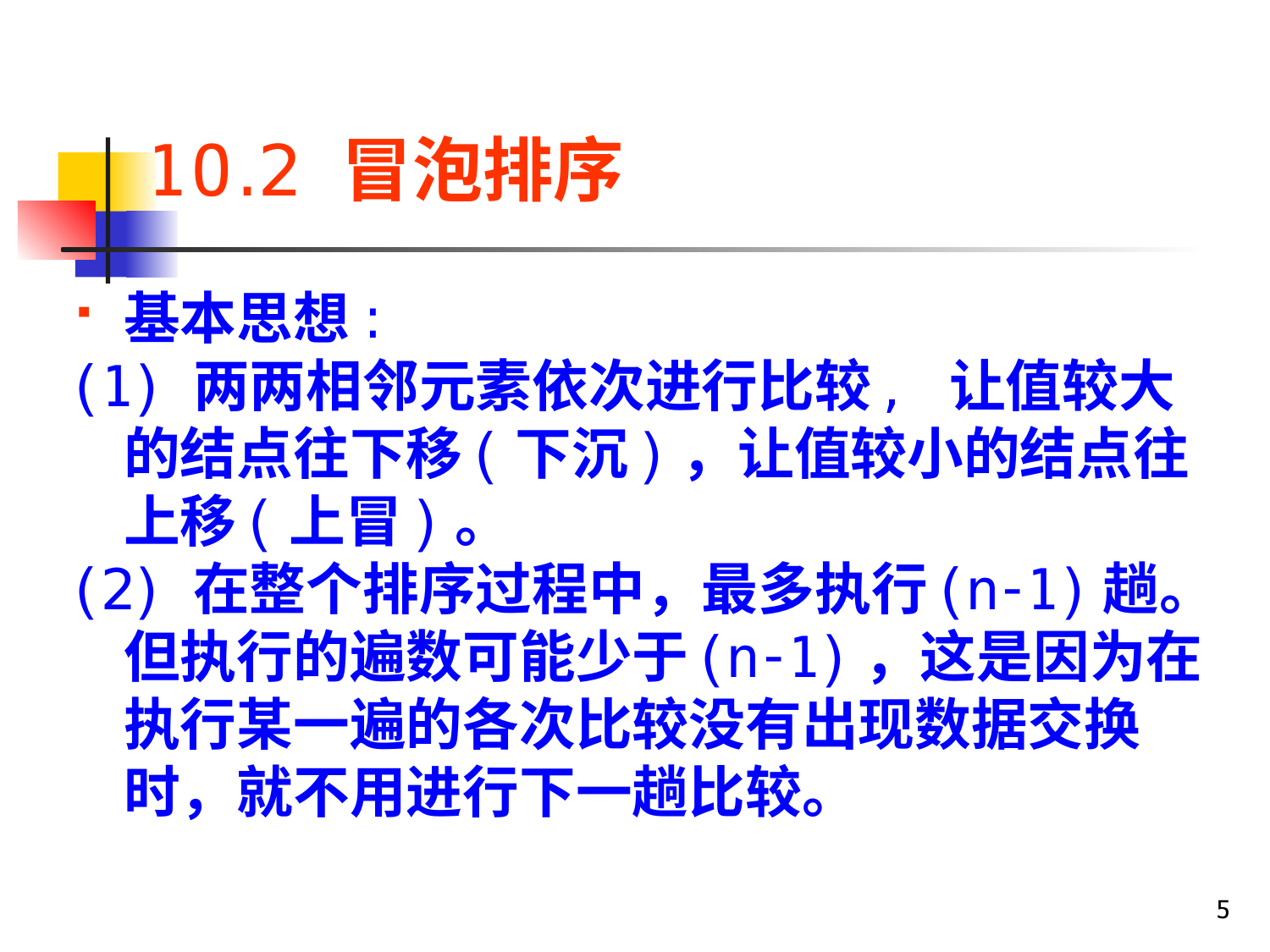

# 10.2 冒泡排序
基本思想:
(1) 两两相邻元素依次进行比较,  让值较大的结点往下移(下沉)，让值较小的结点往上移(上冒)。
(2) 在整个排序过程中，最多执行(n-1)趟。但执行的遍数可能少于(n-1)，这是因为在执行某一遍的各次比较没有出现数据交换时，就不用进行下一趟比较。
5